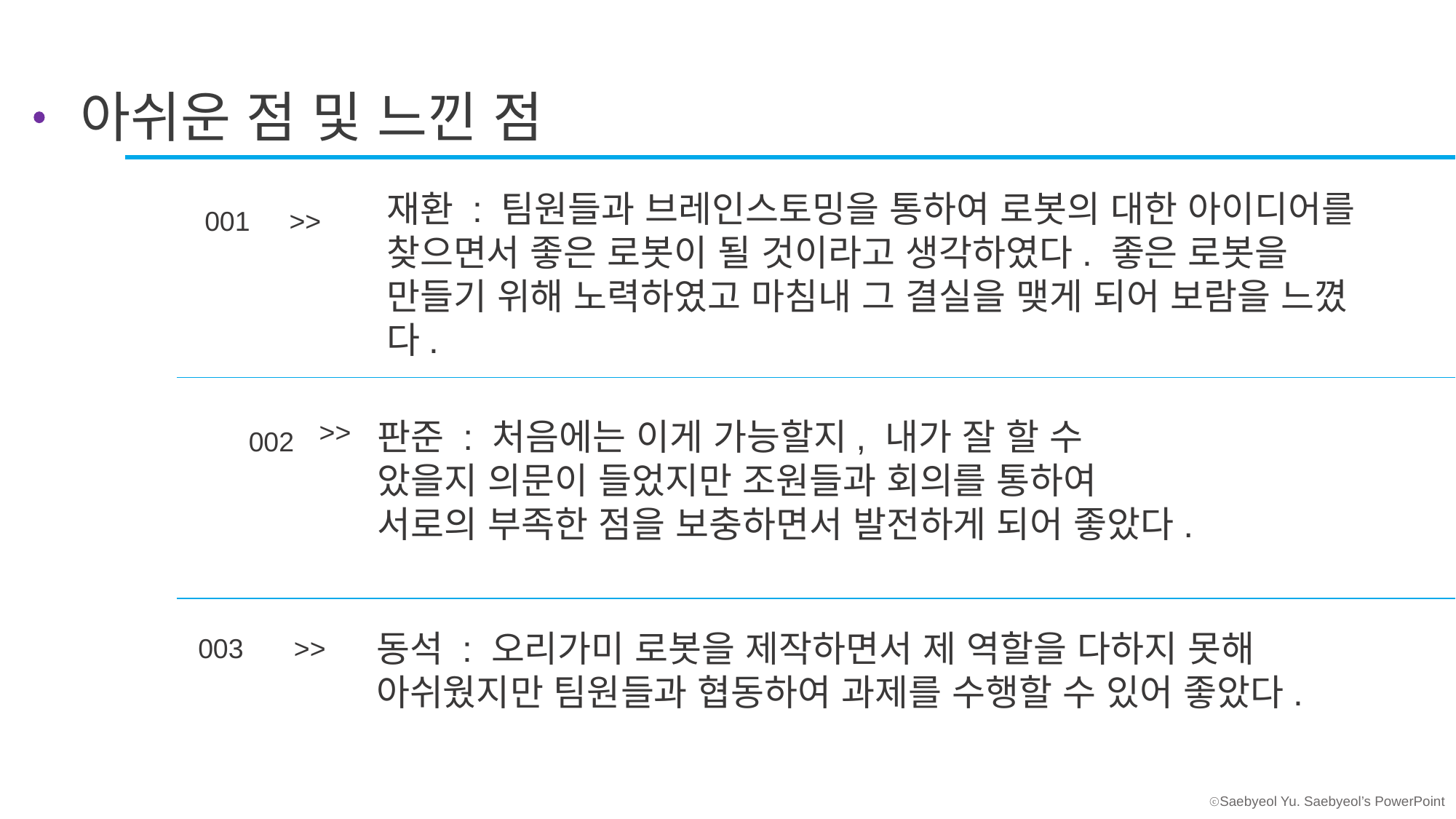

아쉬운 점 및 느낀 점

재환 : 팀원들과 브레인스토밍을 통하여 로봇의 대한 아이디어를 찾으면서 좋은 로봇이 될 것이라고 생각하였다. 좋은 로봇을 만들기 위해 노력하였고 마침내 그 결실을 맺게 되어 보람을 느꼈다.
001
>>
판준 : 처음에는 이게 가능할지, 내가 잘 할 수 았을지 의문이 들었지만 조원들과 회의를 통하여 서로의 부족한 점을 보충하면서 발전하게 되어 좋았다.
>>
002
동석 : 오리가미 로봇을 제작하면서 제 역할을 다하지 못해 아쉬웠지만 팀원들과 협동하여 과제를 수행할 수 있어 좋았다.

003
>>